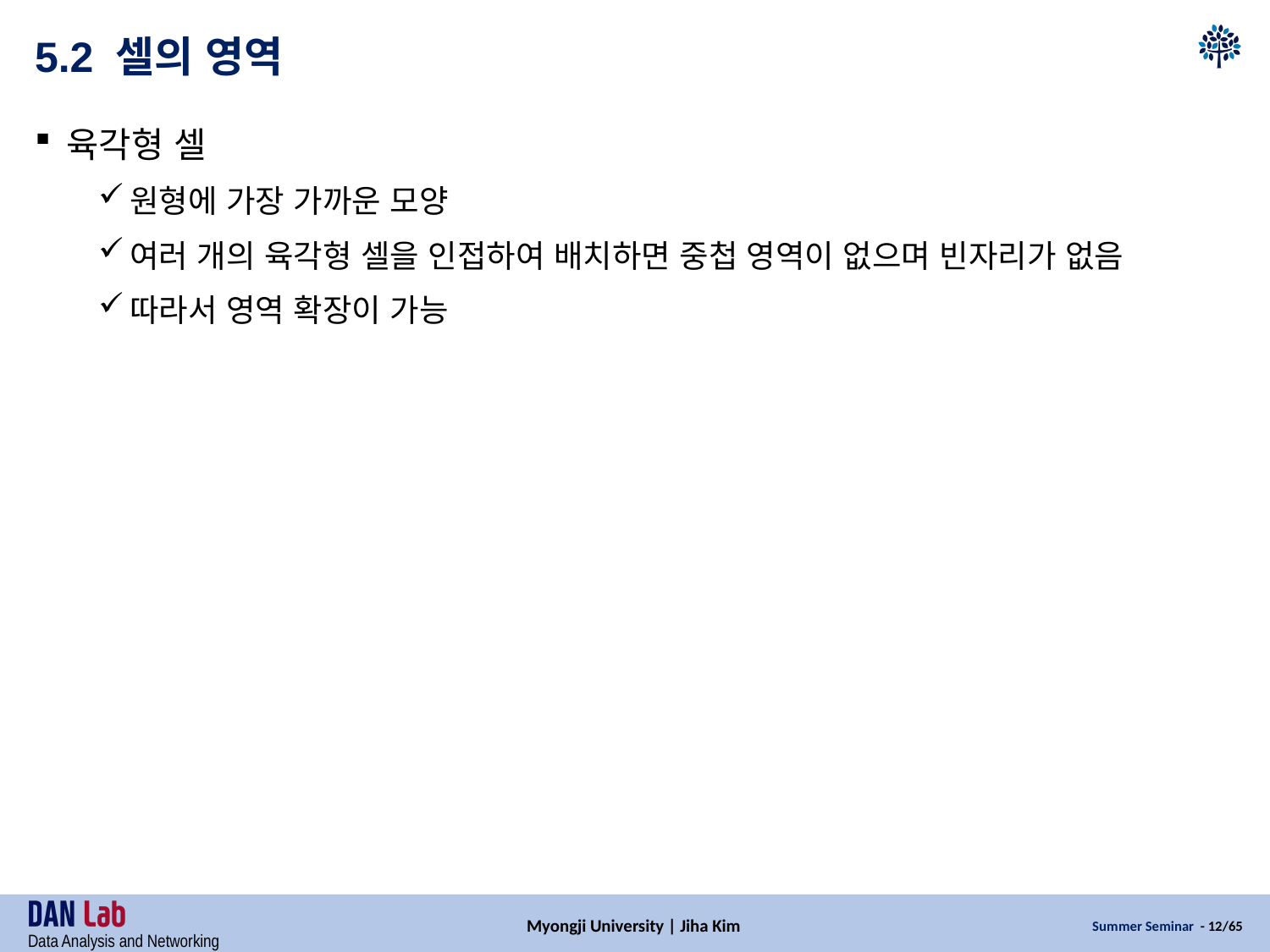

# 5.2 셀의 영역
육각형 셀
원형에 가장 가까운 모양
여러 개의 육각형 셀을 인접하여 배치하면 중첩 영역이 없으며 빈자리가 없음
따라서 영역 확장이 가능

Myongji University | Jiha Kim
Summer Seminar  - 12/65